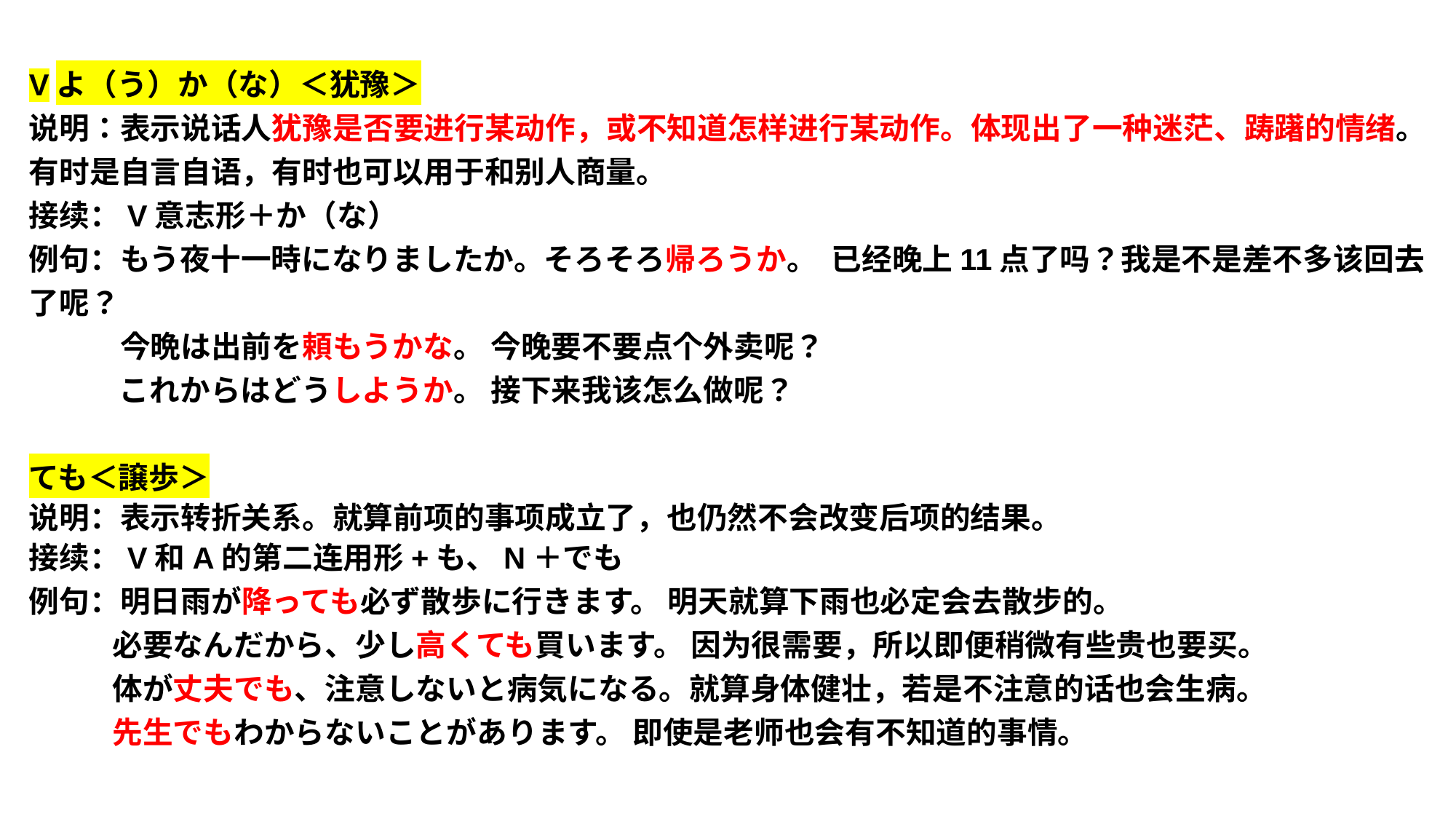

Vよ（う）か（な）＜犹豫＞
说明：表示说话人犹豫是否要进行某动作，或不知道怎样进行某动作。体现出了一种迷茫、踌躇的情绪。有时是自言自语，有时也可以用于和别人商量。
接续：V意志形＋か（な）
例句：もう夜十一時になりましたか。そろそろ帰ろうか。  已经晚上11点了吗？我是不是差不多该回去了呢？
　　　今晩は出前を頼もうかな。 今晚要不要点个外卖呢？
            これからはどうしようか。 接下来我该怎么做呢？

ても＜譲歩＞
说明：表示转折关系。就算前项的事项成立了，也仍然不会改变后项的结果。
接续：V和A的第二连用形+も、N＋でも
例句：明日雨が降っても必ず散歩に行きます。 明天就算下雨也必定会去散步的。
           必要なんだから、少し高くても買います。 因为很需要，所以即便稍微有些贵也要买。
           体が丈夫でも、注意しないと病気になる。就算身体健壮，若是不注意的话也会生病。
           先生でもわからないことがあります。 即使是老师也会有不知道的事情。